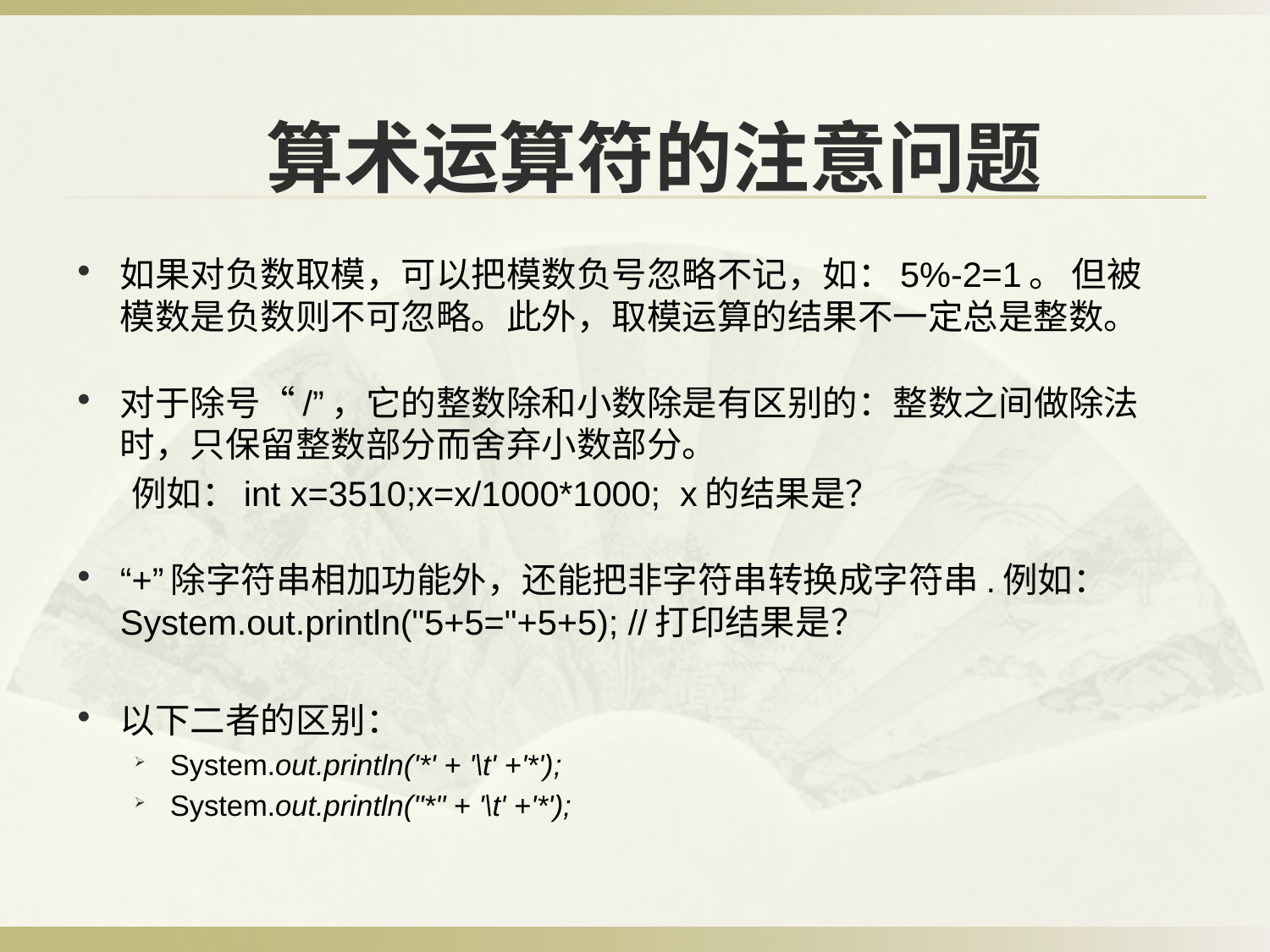

# 算术运算符的注意问题
如果对负数取模，可以把模数负号忽略不记，如：5%-2=1。 但被模数是负数则不可忽略。此外，取模运算的结果不一定总是整数。

对于除号“/”，它的整数除和小数除是有区别的：整数之间做除法时，只保留整数部分而舍弃小数部分。
      例如：int x=3510;x=x/1000*1000;  x的结果是？

“+”除字符串相加功能外，还能把非字符串转换成字符串.例如：System.out.println("5+5="+5+5); //打印结果是？

以下二者的区别：
System.out.println('*' + '\t' +'*');
System.out.println("*" + '\t' +'*');